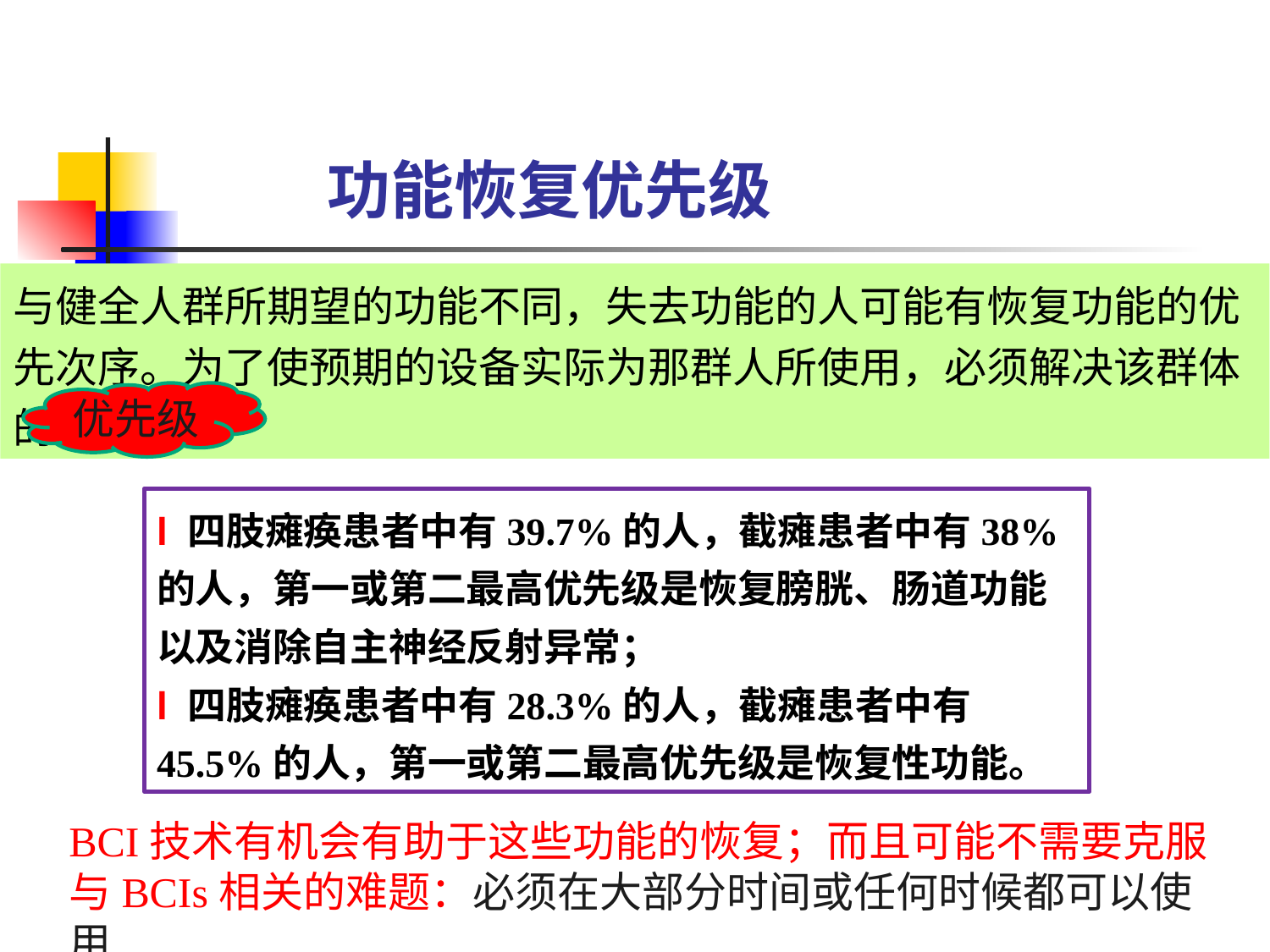

功能恢复优先级
与健全人群所期望的功能不同，失去功能的人可能有恢复功能的优先次序。为了使预期的设备实际为那群人所使用，必须解决该群体的优先级。
优先级
l 四肢瘫痪患者中有39.7%的人，截瘫患者中有38%的人，第一或第二最高优先级是恢复膀胱、肠道功能以及消除自主神经反射异常；
l 四肢瘫痪患者中有28.3%的人，截瘫患者中有45.5%的人，第一或第二最高优先级是恢复性功能。
BCI技术有机会有助于这些功能的恢复；而且可能不需要克服与BCIs相关的难题：必须在大部分时间或任何时候都可以使用